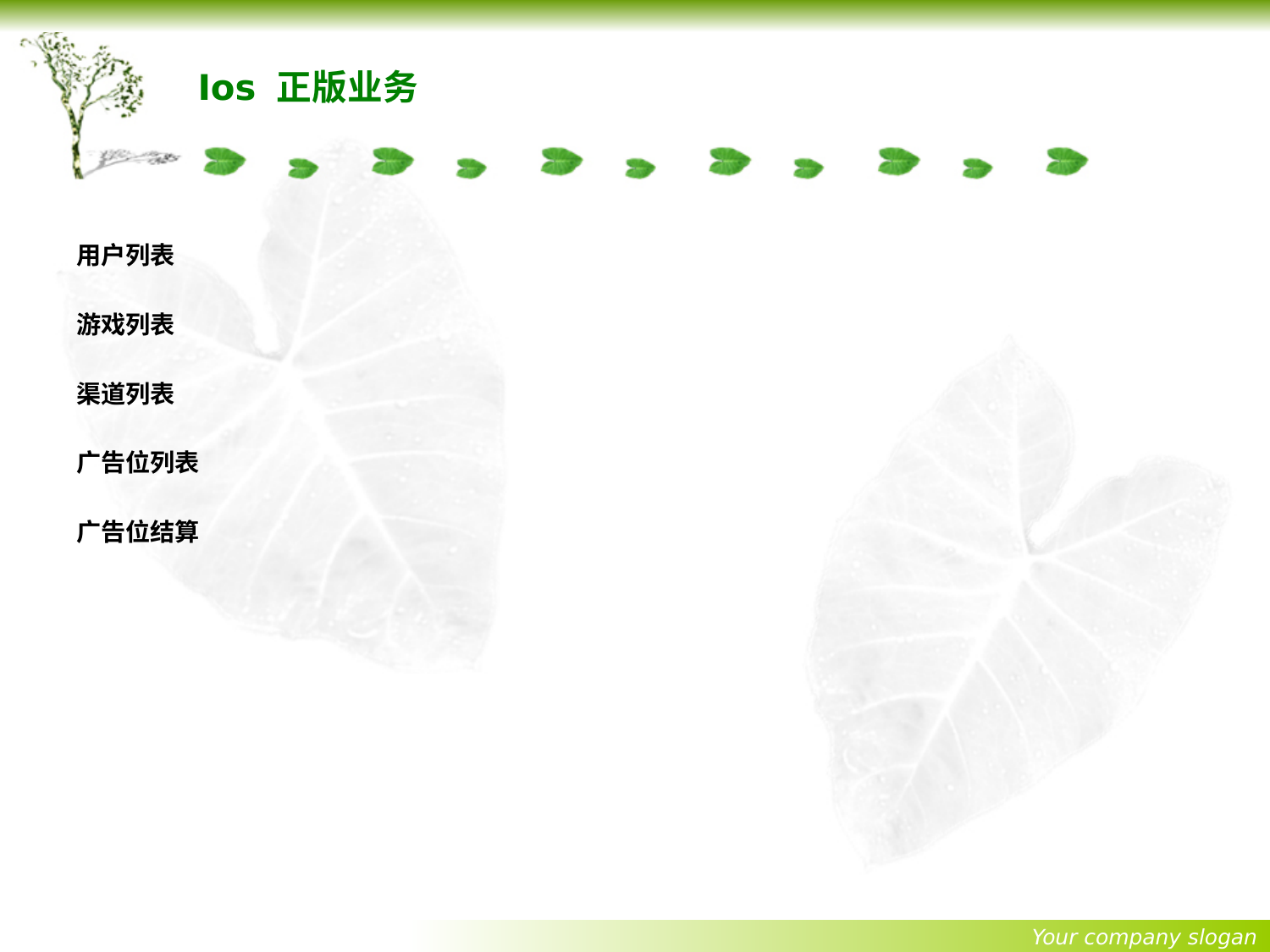

# Ios 正版业务

用户列表

游戏列表

渠道列表

广告位列表

广告位结算